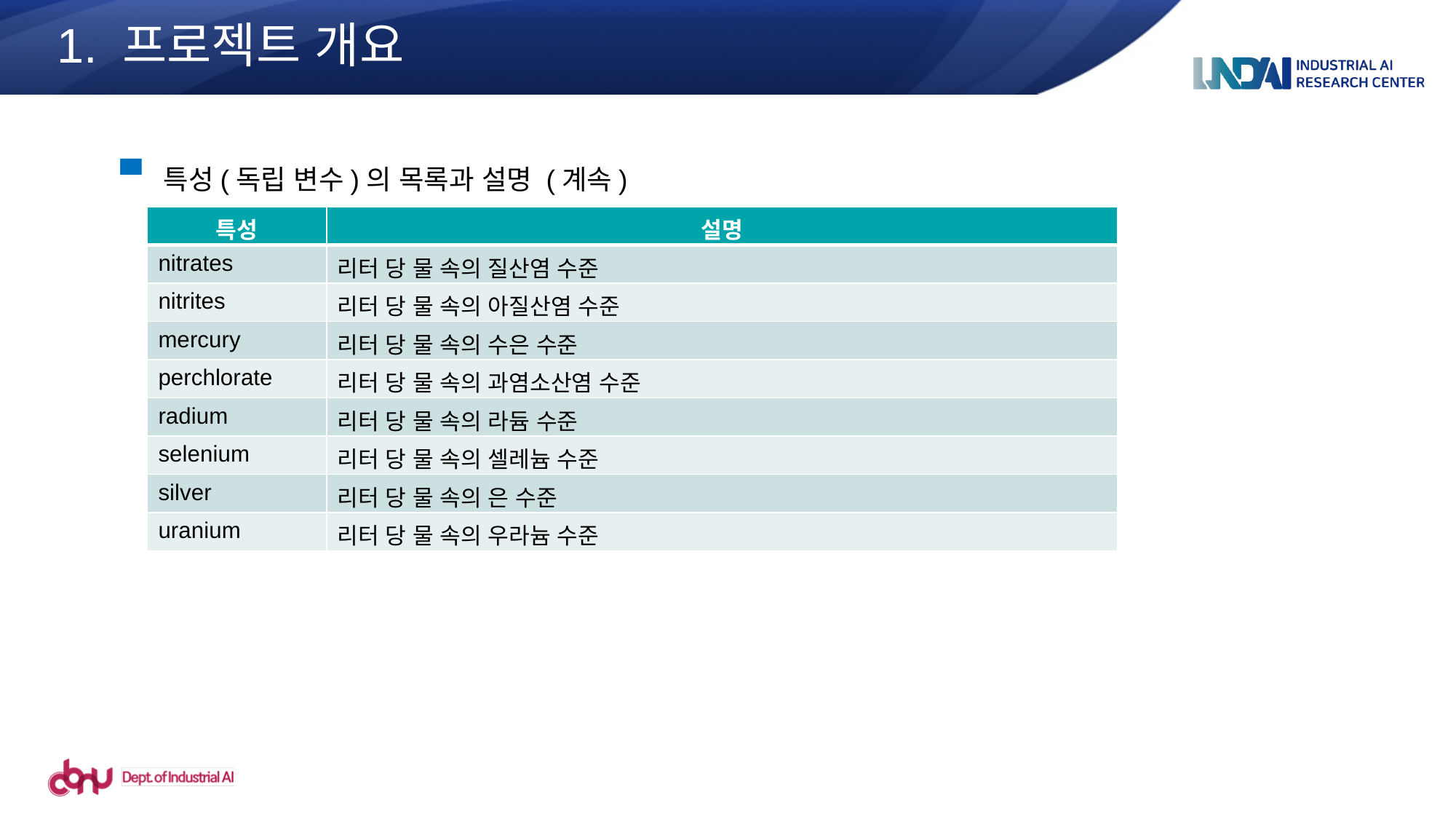

1. 프로젝트 개요
특성(독립 변수)의 목록과 설명 (계속)

| 특성 | 설명 |
| --- | --- |
| nitrates | 리터 당 물 속의 질산염 수준 |
| nitrites | 리터 당 물 속의 아질산염 수준 |
| mercury | 리터 당 물 속의 수은 수준 |
| perchlorate | 리터 당 물 속의 과염소산염 수준 |
| radium | 리터 당 물 속의 라듐 수준 |
| selenium | 리터 당 물 속의 셀레늄 수준 |
| silver | 리터 당 물 속의 은 수준 |
| uranium | 리터 당 물 속의 우라늄 수준 |